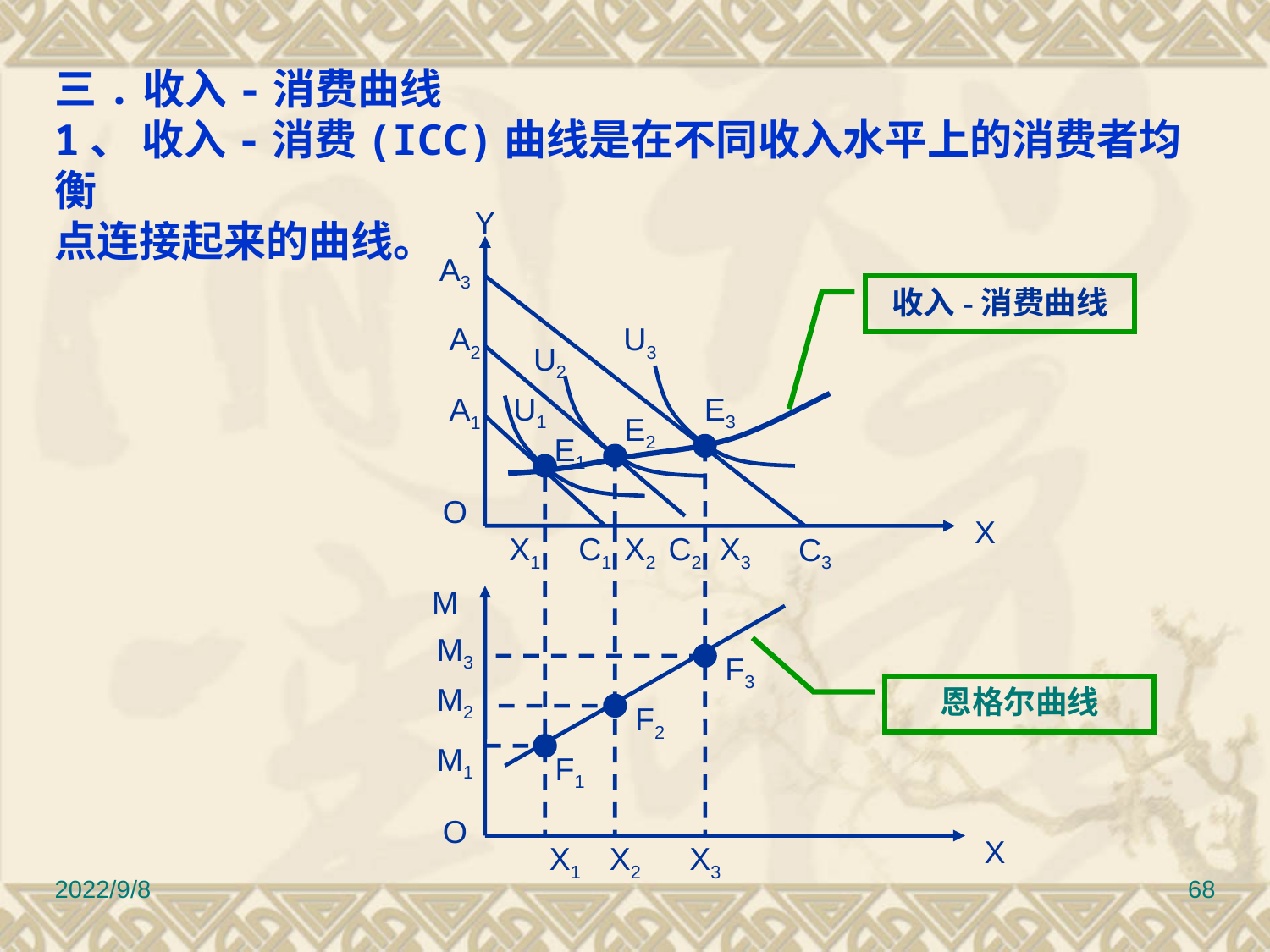

# 三.收入-消费曲线 1、 收入-消费(ICC)曲线是在不同收入水平上的消费者均衡 点连接起来的曲线。
Y

A3

收入-消费曲线
A2
U3

U2

A1

U1
E3

E2

E1

O
X

X1

C1

C2

X3
C3
X2
M

M3

F3
M2
恩格尔曲线

F2
M1

F1
O
X

X1
X2
X3
2022/9/8
68